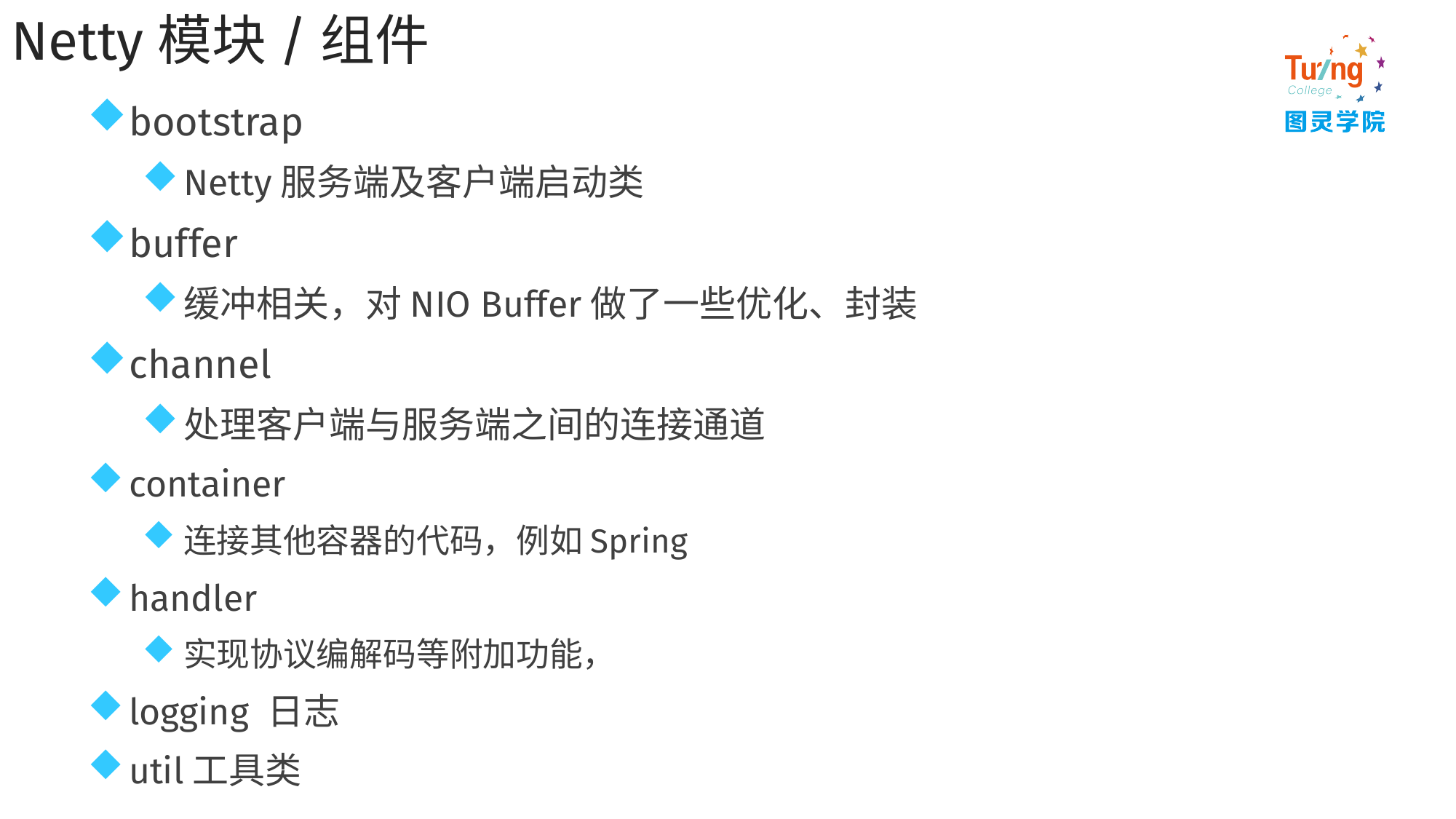

# Netty模块/组件
bootstrap
Netty服务端及客户端启动类
buffer
缓冲相关，对NIO Buffer做了一些优化、封装
channel
处理客户端与服务端之间的连接通道
container
连接其他容器的代码，例如Spring
handler
实现协议编解码等附加功能，
logging 日志
util工具类